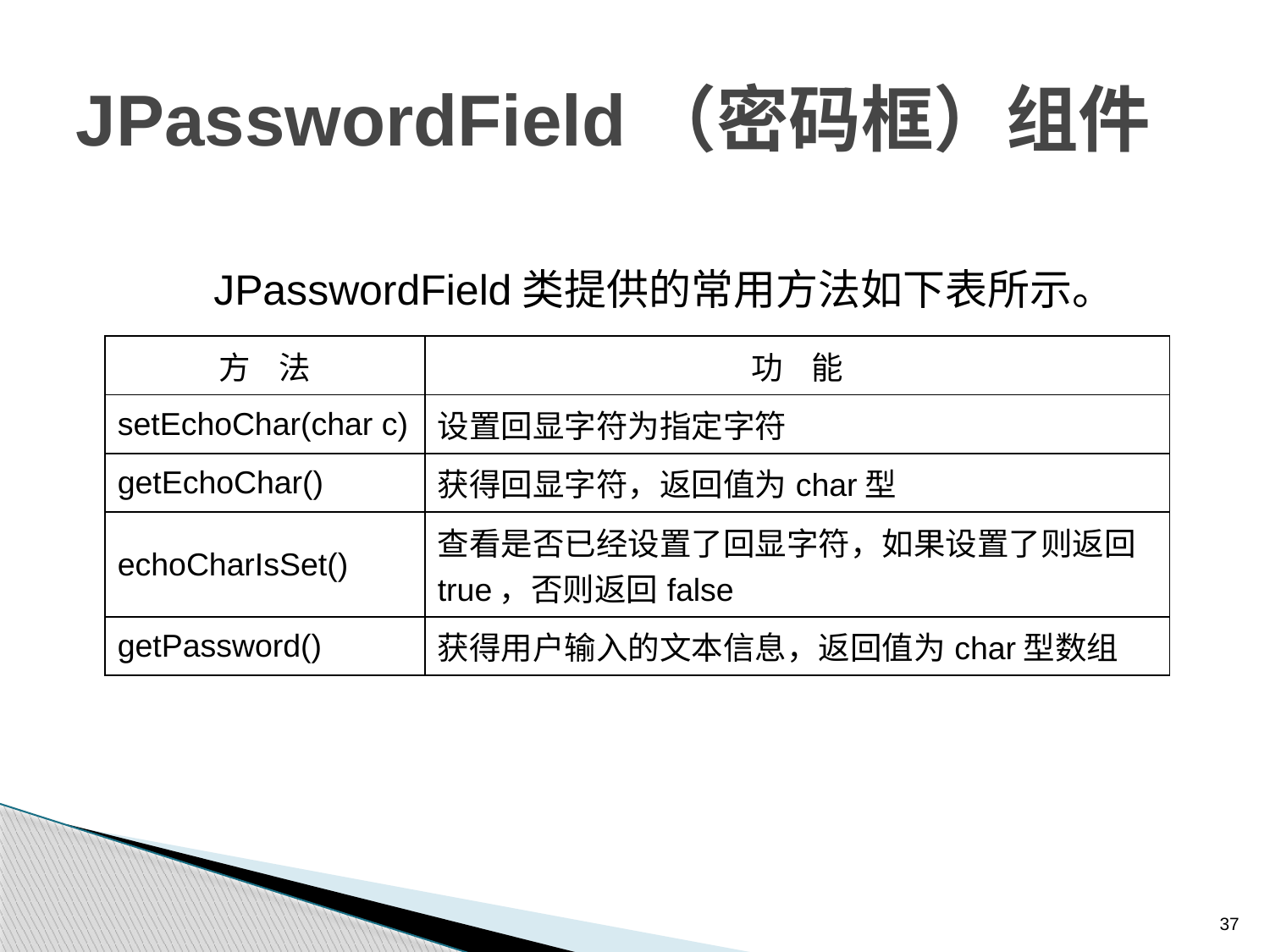

# JPasswordField（密码框）组件
JPasswordField类提供的常用方法如下表所示。

| 方 法 | 功 能 |
| --- | --- |
| setEchoChar(char c) | 设置回显字符为指定字符 |
| getEchoChar() | 获得回显字符，返回值为char型 |
| echoCharIsSet() | 查看是否已经设置了回显字符，如果设置了则返回true，否则返回false |
| getPassword() | 获得用户输入的文本信息，返回值为char型数组 |

37